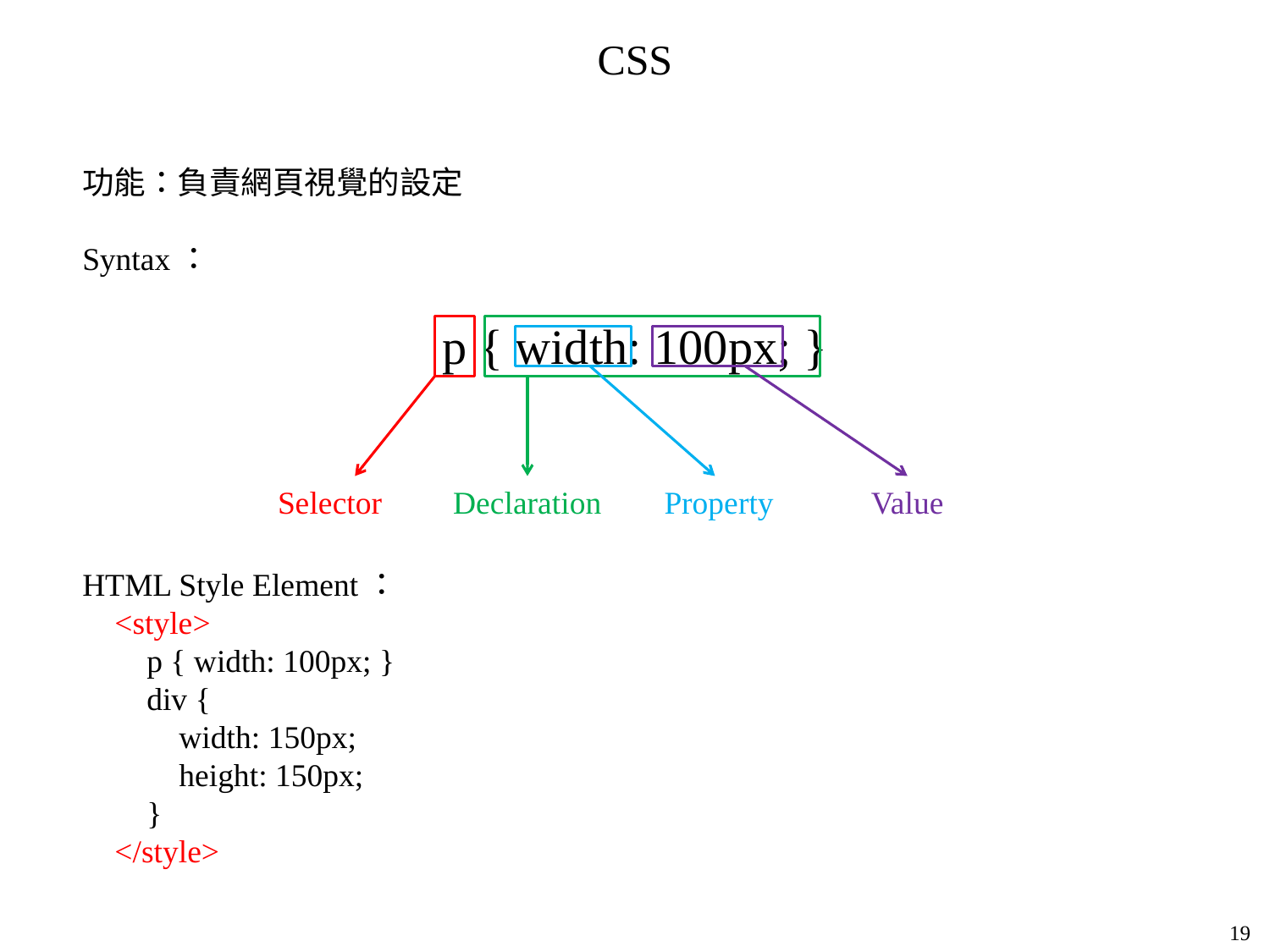

CSS
功能：負責網頁視覺的設定

Syntax：

p { width: 100px; }

HTML Style Element：
    <style>
        p { width: 100px; }
        div {
            width: 150px;
            height: 150px;
        }
    </style>

Selector
Declaration
Property
Value
19